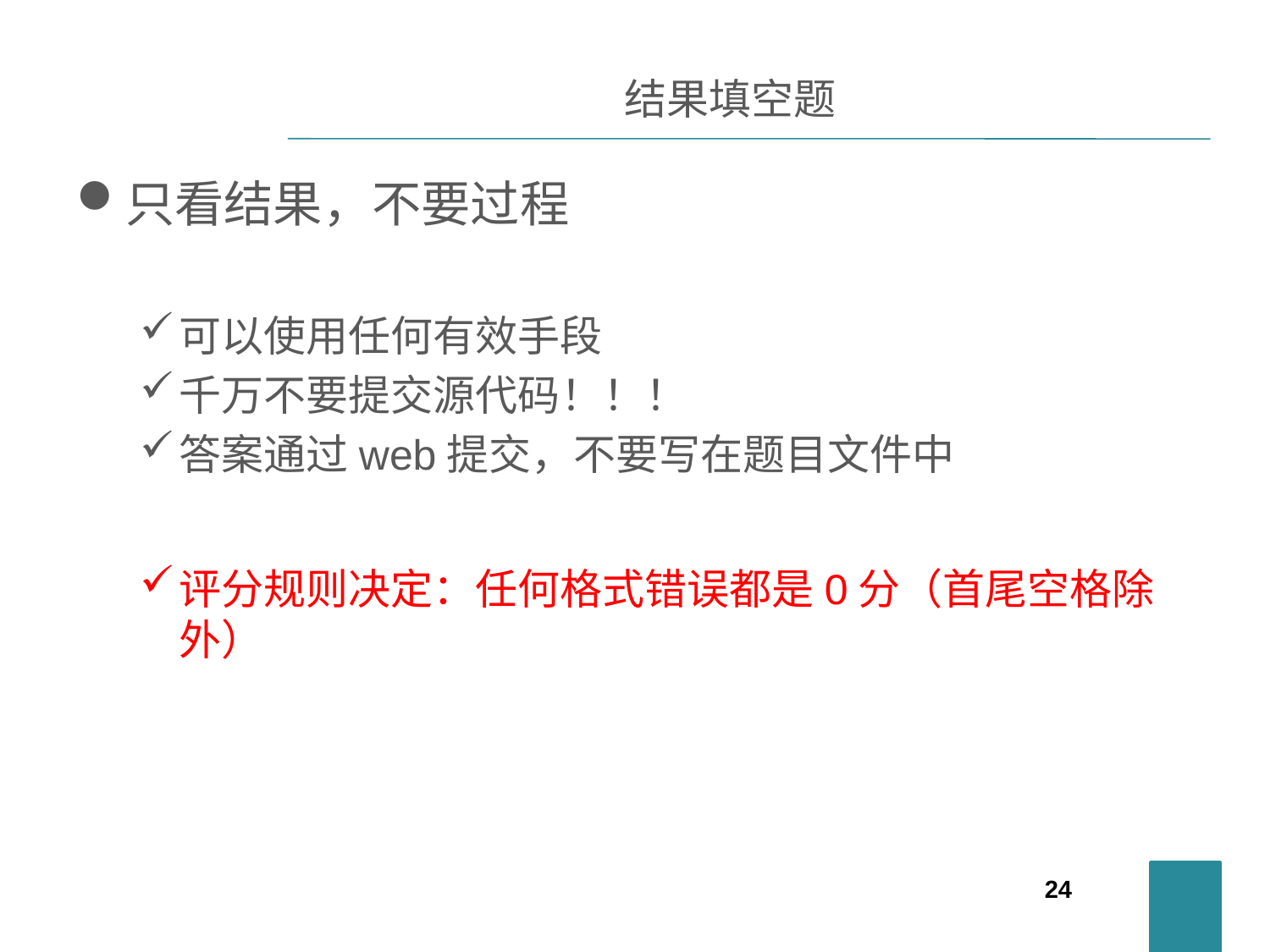

# 结果填空题
只看结果，不要过程

可以使用任何有效手段
千万不要提交源代码！！！
答案通过web提交，不要写在题目文件中

评分规则决定：任何格式错误都是0分（首尾空格除外）

24